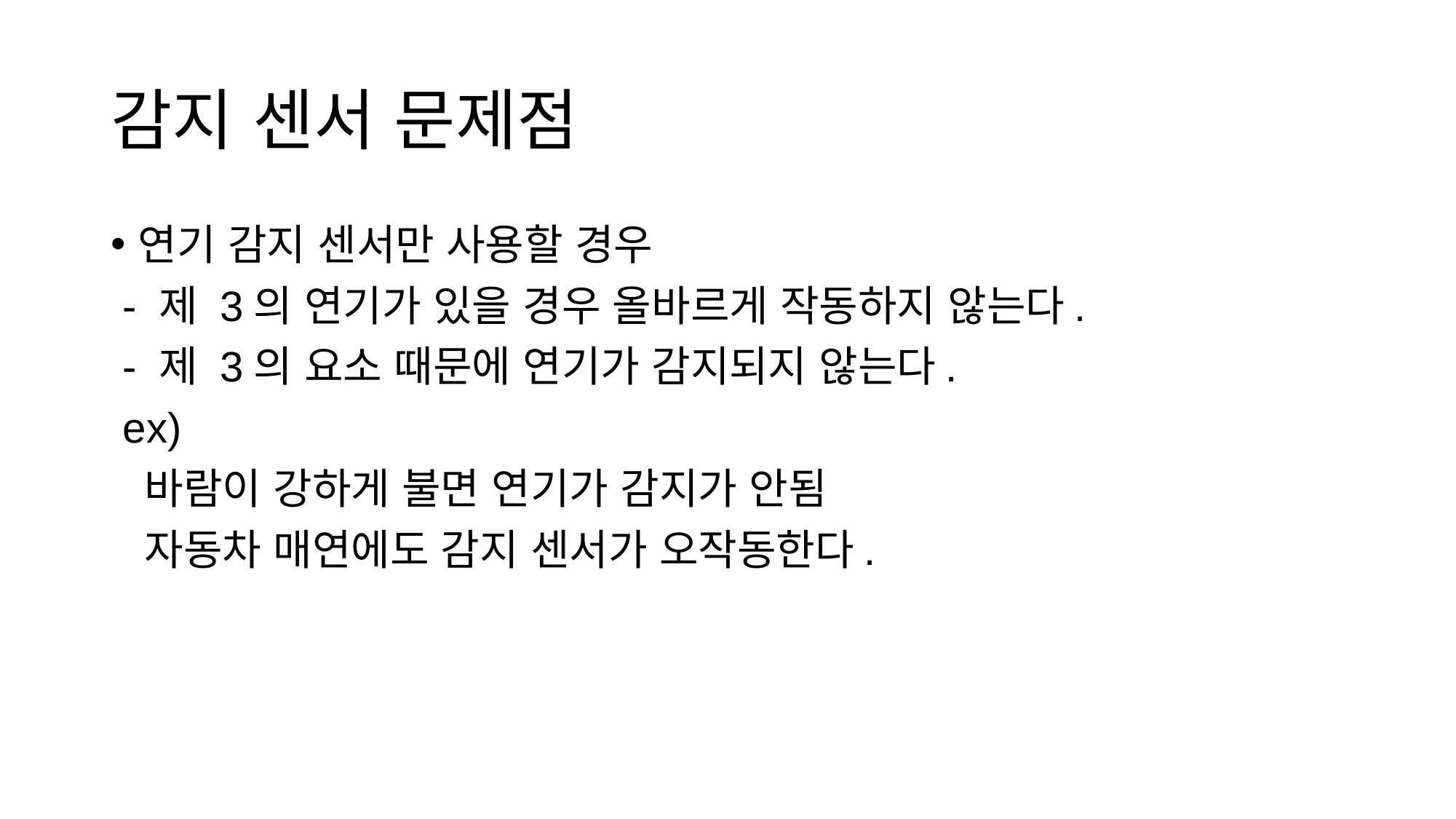

# 감지 센서 문제점
연기 감지 센서만 사용할 경우
 - 제 3의 연기가 있을 경우 올바르게 작동하지 않는다.
 - 제 3의 요소 때문에 연기가 감지되지 않는다.
 ex)
  바람이 강하게 불면 연기가 감지가 안됨
  자동차 매연에도 감지 센서가 오작동한다.